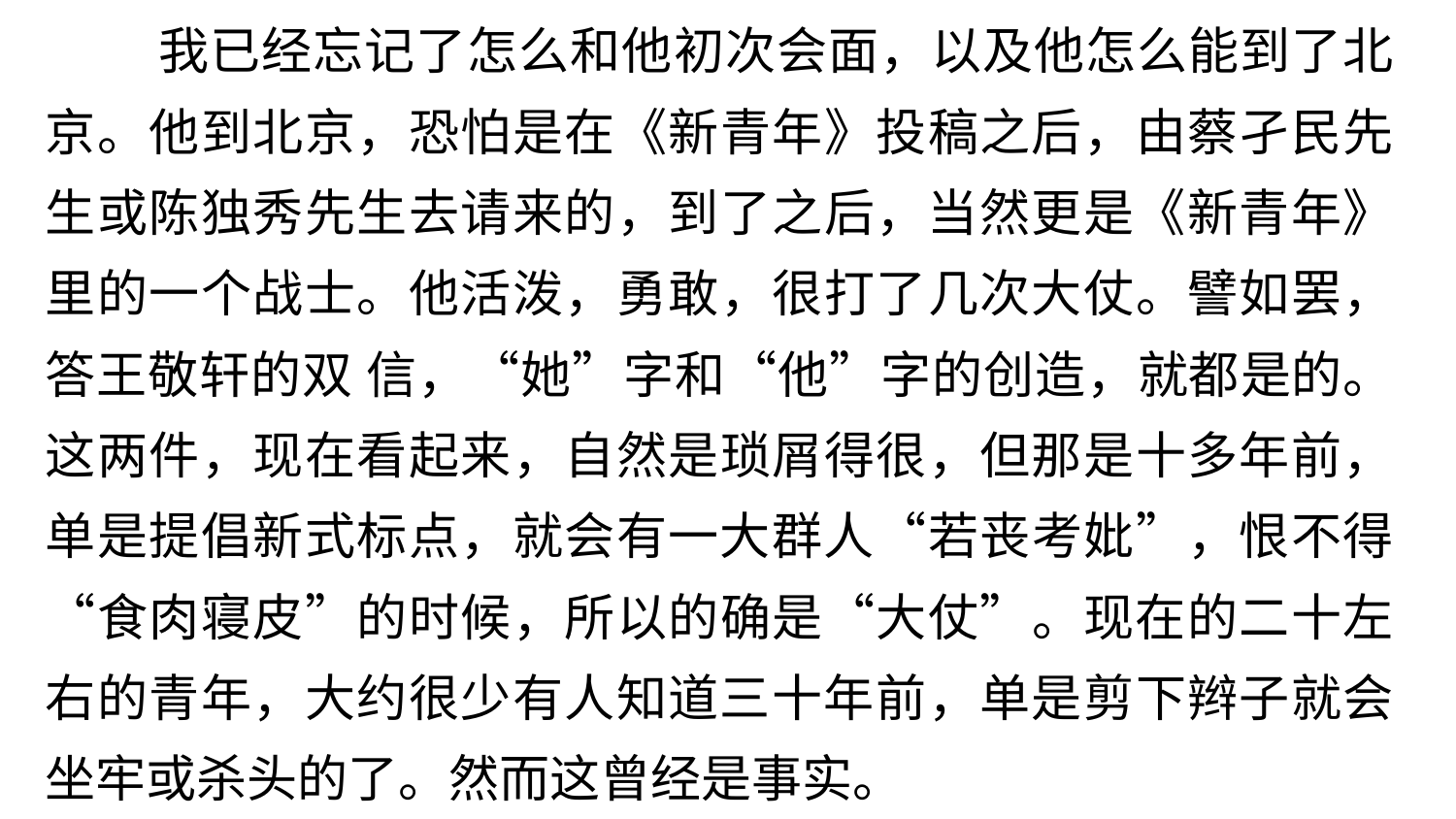

我已经忘记了怎么和他初次会面，以及他怎么能到了北京。他到北京，恐怕是在《新青年》投稿之后，由蔡孑民先生或陈独秀先生去请来的，到了之后，当然更是《新青年》里的一个战士。他活泼，勇敢，很打了几次大仗。譬如罢，答王敬轩的双 信，“她”字和“他”字的创造，就都是的。这两件，现在看起来，自然是琐屑得很，但那是十多年前，单是提倡新式标点，就会有一大群人“若丧考妣”，恨不得“食肉寝皮”的时候，所以的确是“大仗”。现在的二十左右的青年，大约很少有人知道三十年前，单是剪下辫子就会坐牢或杀头的了。然而这曾经是事实。